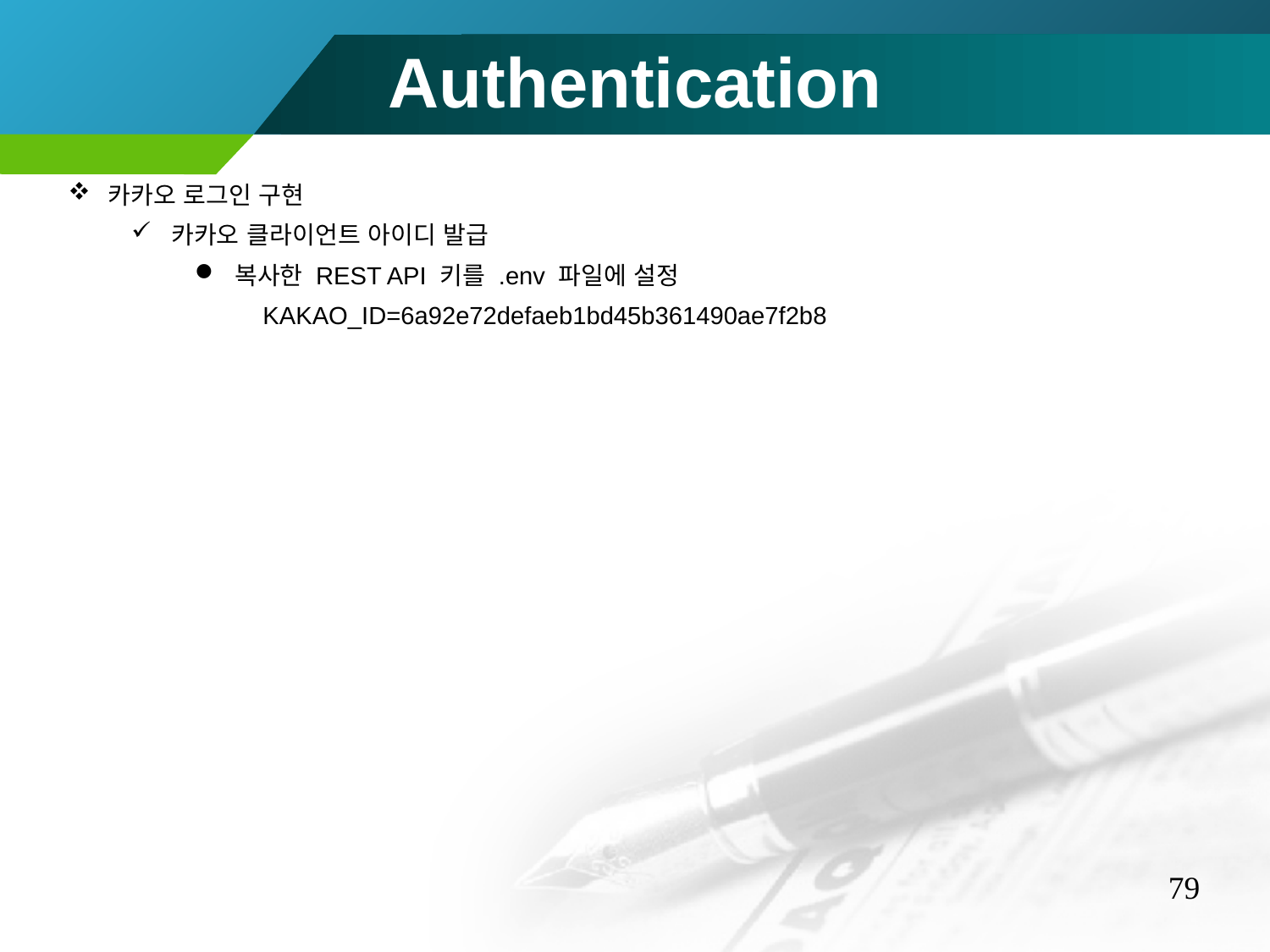

Authentication
카카오 로그인 구현
카카오 클라이언트 아이디 발급
복사한 REST API 키를 .env 파일에 설정
KAKAO_ID=6a92e72defaeb1bd45b361490ae7f2b8
79